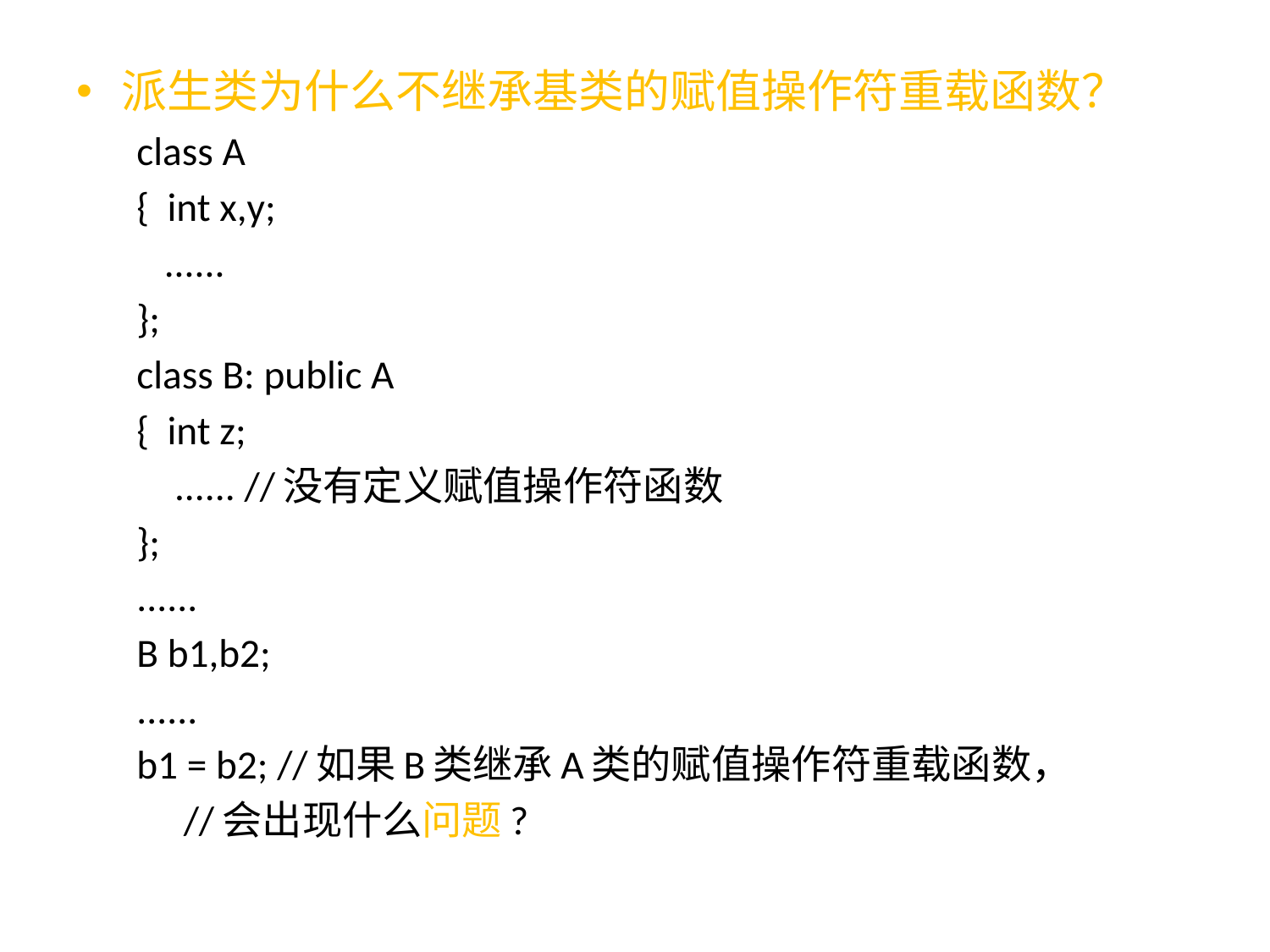

派生类为什么不继承基类的赋值操作符重载函数？
class A
{  int x,y;
   ......
};
class B: public A
{  int z;
	...... //没有定义赋值操作符函数
};
......
B b1,b2;
......
b1 = b2; //如果B类继承A类的赋值操作符重载函数，
			 //会出现什么问题?